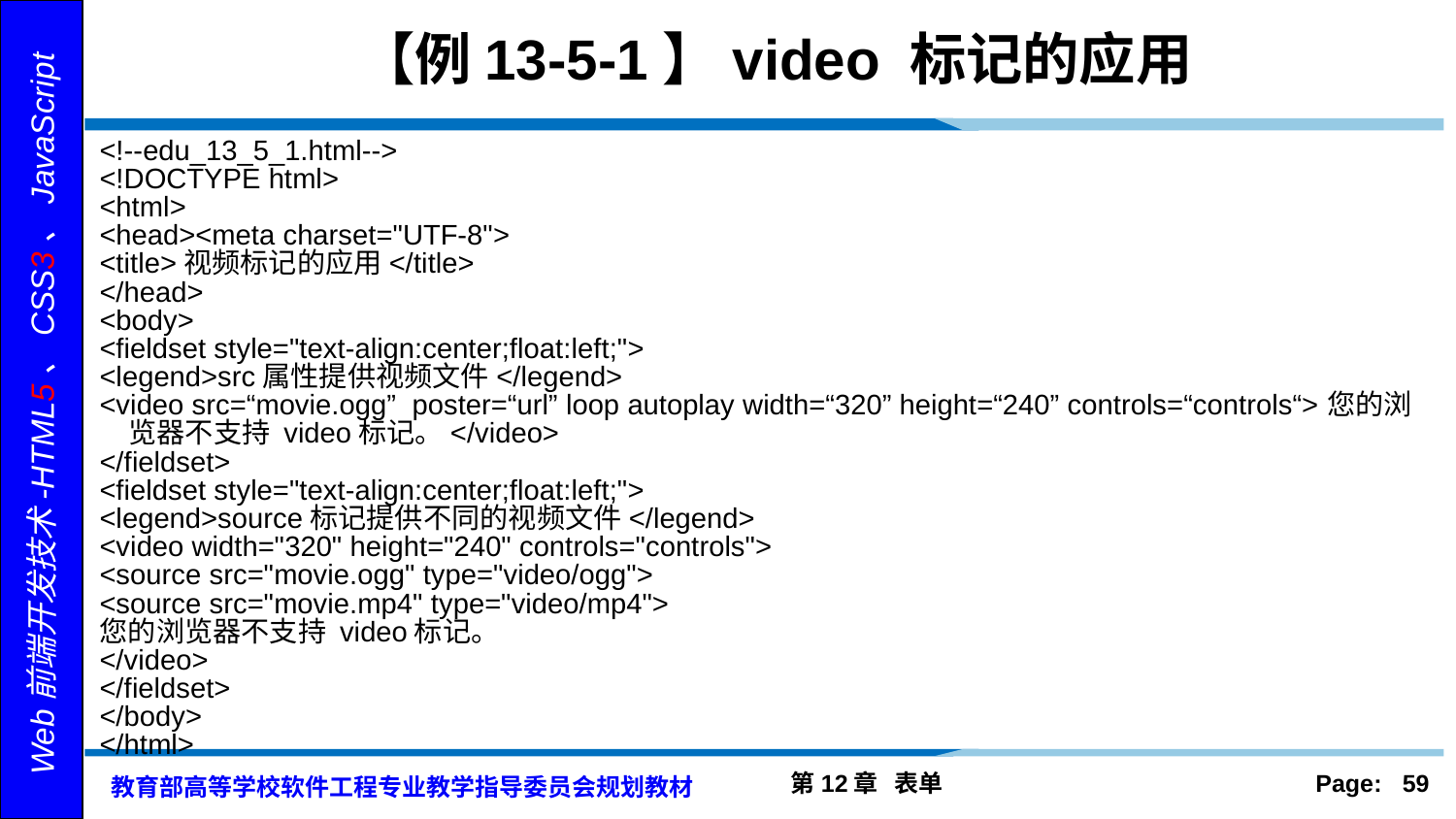

# 【例13-5-1】video 标记的应用
<!--edu_13_5_1.html-->
<!DOCTYPE html>
<html>
<head><meta charset="UTF-8">
<title>视频标记的应用</title>
</head>
<body>
<fieldset style="text-align:center;float:left;">
<legend>src属性提供视频文件</legend>
<video src=“movie.ogg”  poster=“url” loop autoplay width=“320” height=“240” controls=“controls“>您的浏览器不支持 video标记。</video>
</fieldset>
<fieldset style="text-align:center;float:left;">
<legend>source标记提供不同的视频文件</legend>
<video width="320" height="240" controls="controls">
<source src="movie.ogg" type="video/ogg">
<source src="movie.mp4" type="video/mp4">
您的浏览器不支持 video标记。
</video>
</fieldset>
</body>
</html>